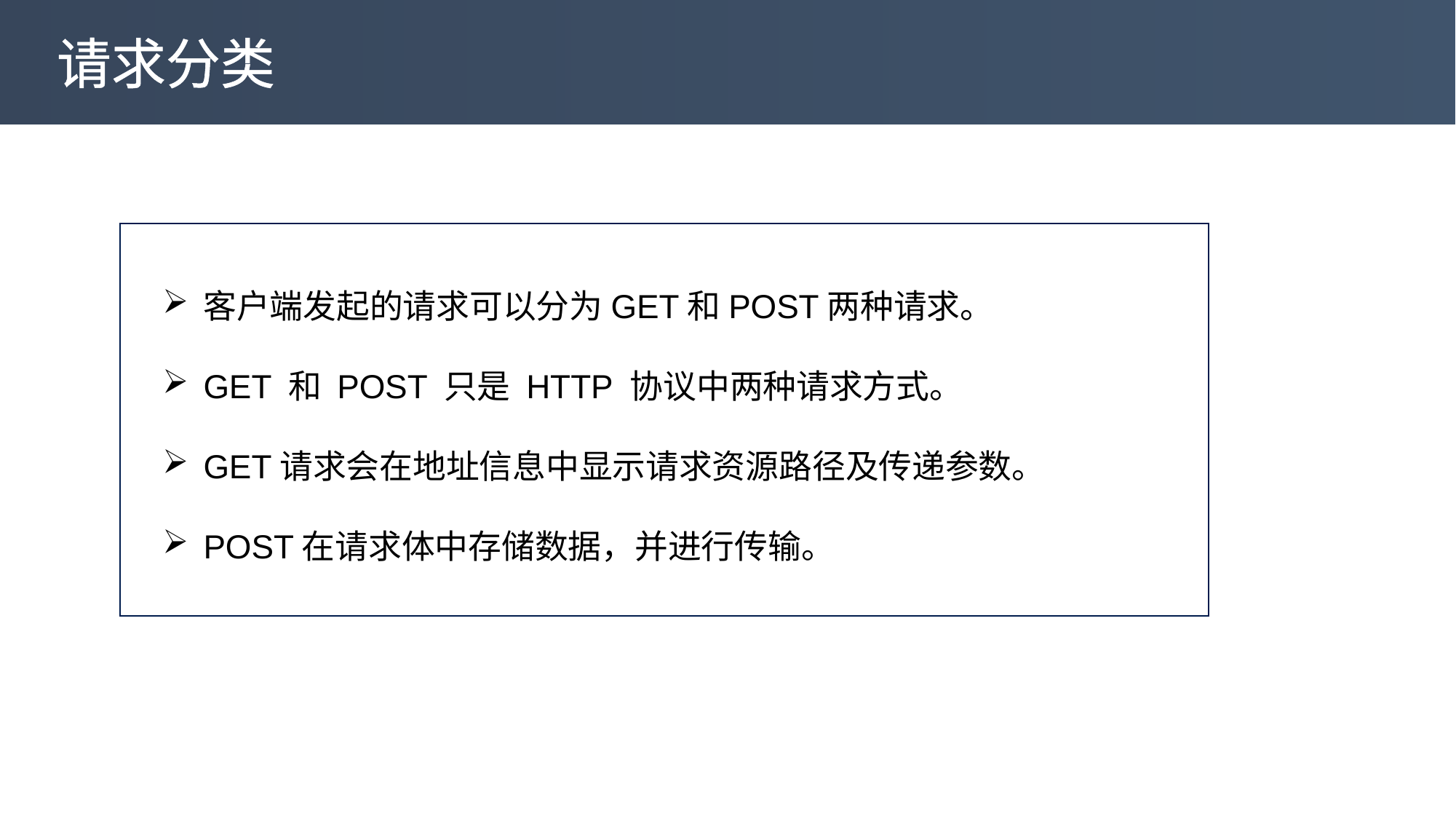

请求分类

客户端发起的请求可以分为GET和POST两种请求。
GET 和 POST 只是 HTTP 协议中两种请求方式。
GET请求会在地址信息中显示请求资源路径及传递参数。
POST在请求体中存储数据，并进行传输。